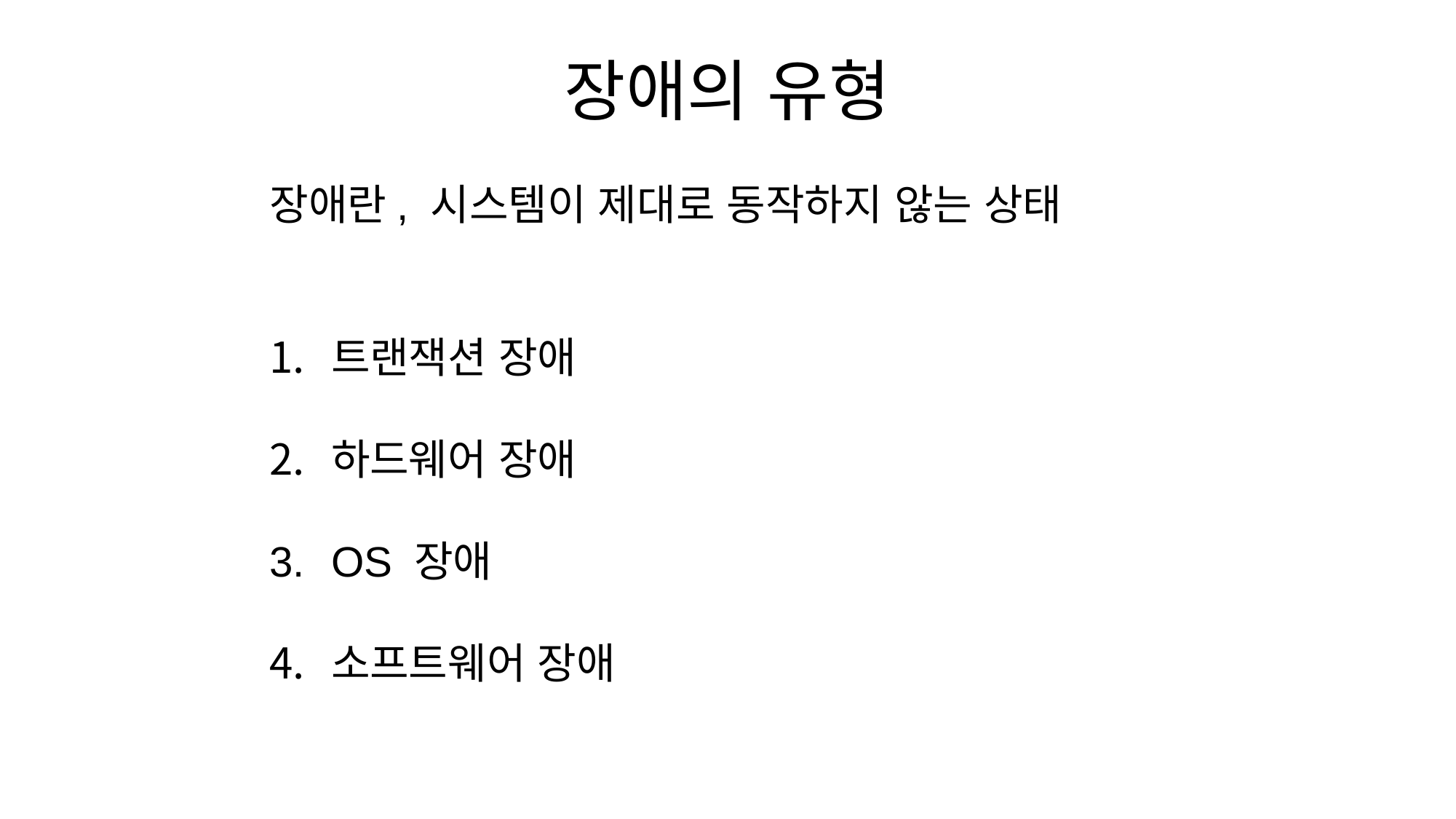

# 장애의 유형
장애란, 시스템이 제대로 동작하지 않는 상태

트랜잭션 장애

하드웨어 장애

OS 장애

소프트웨어 장애